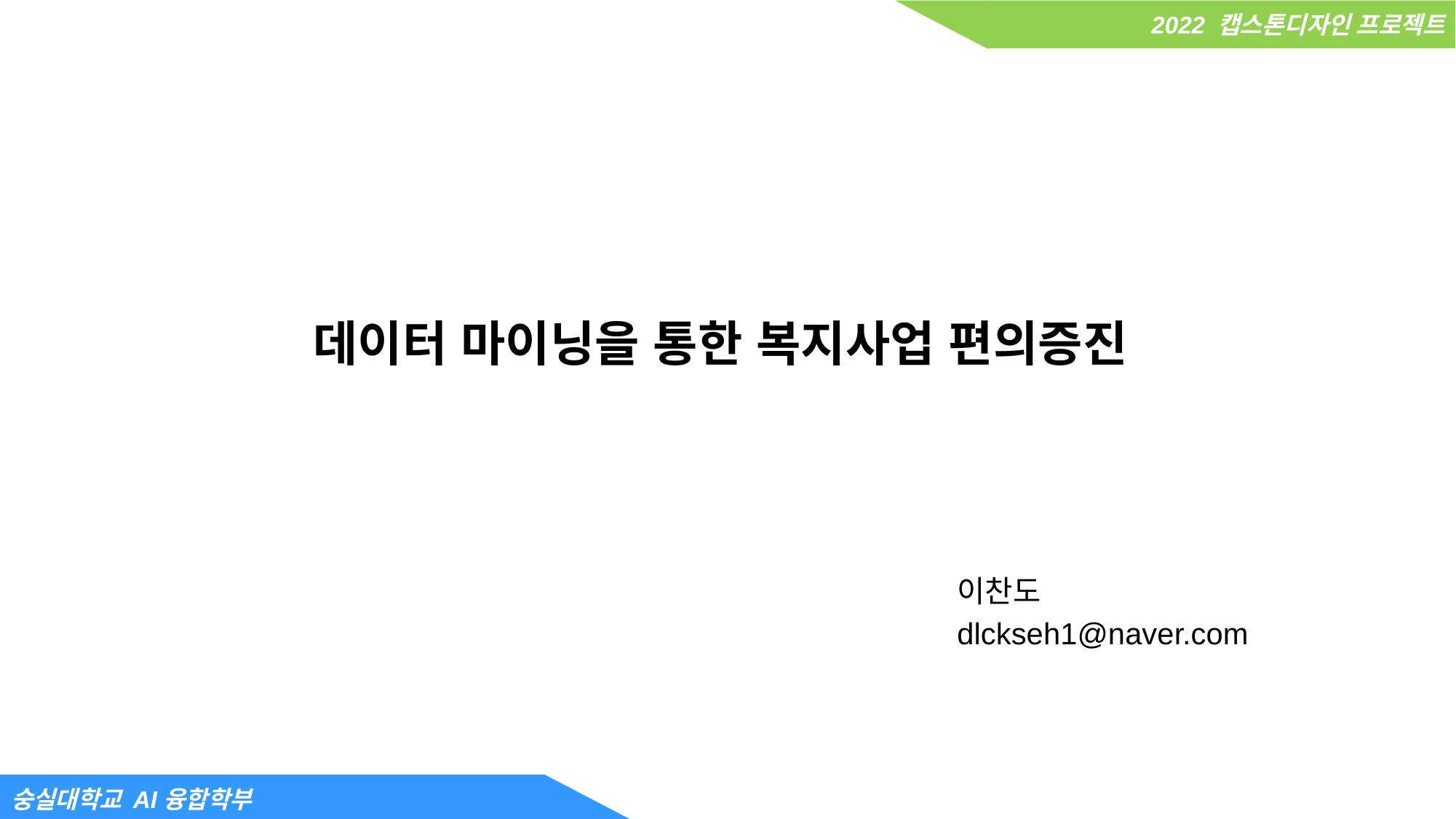

# 데이터 마이닝을 통한 복지사업 편의증진
				이찬도
				dlckseh1@naver.com